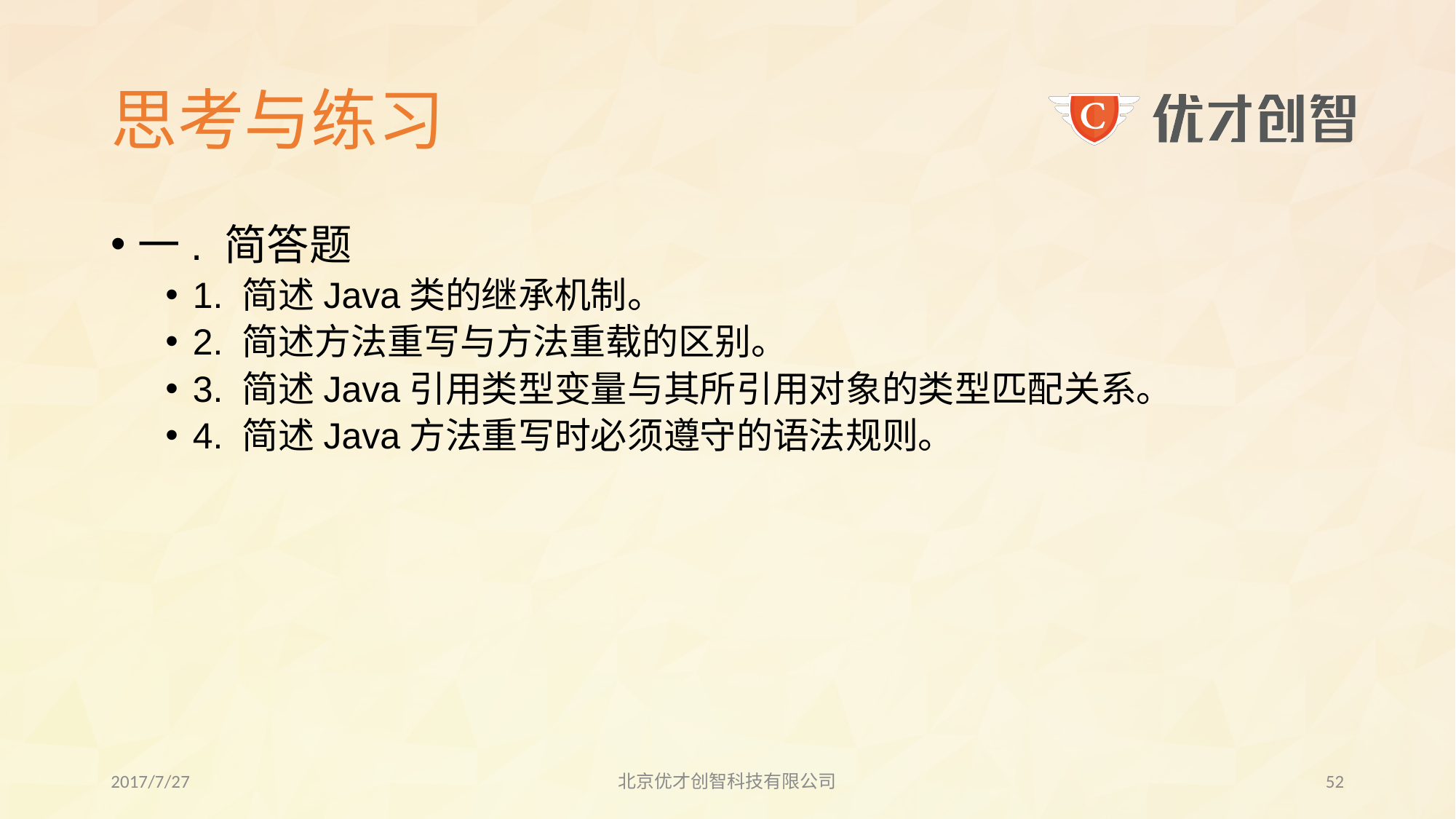

# 思考与练习
一. 简答题
1. 简述Java类的继承机制。
2. 简述方法重写与方法重载的区别。
3. 简述Java引用类型变量与其所引用对象的类型匹配关系。
4. 简述Java方法重写时必须遵守的语法规则。
2017/7/27
北京优才创智科技有限公司
52